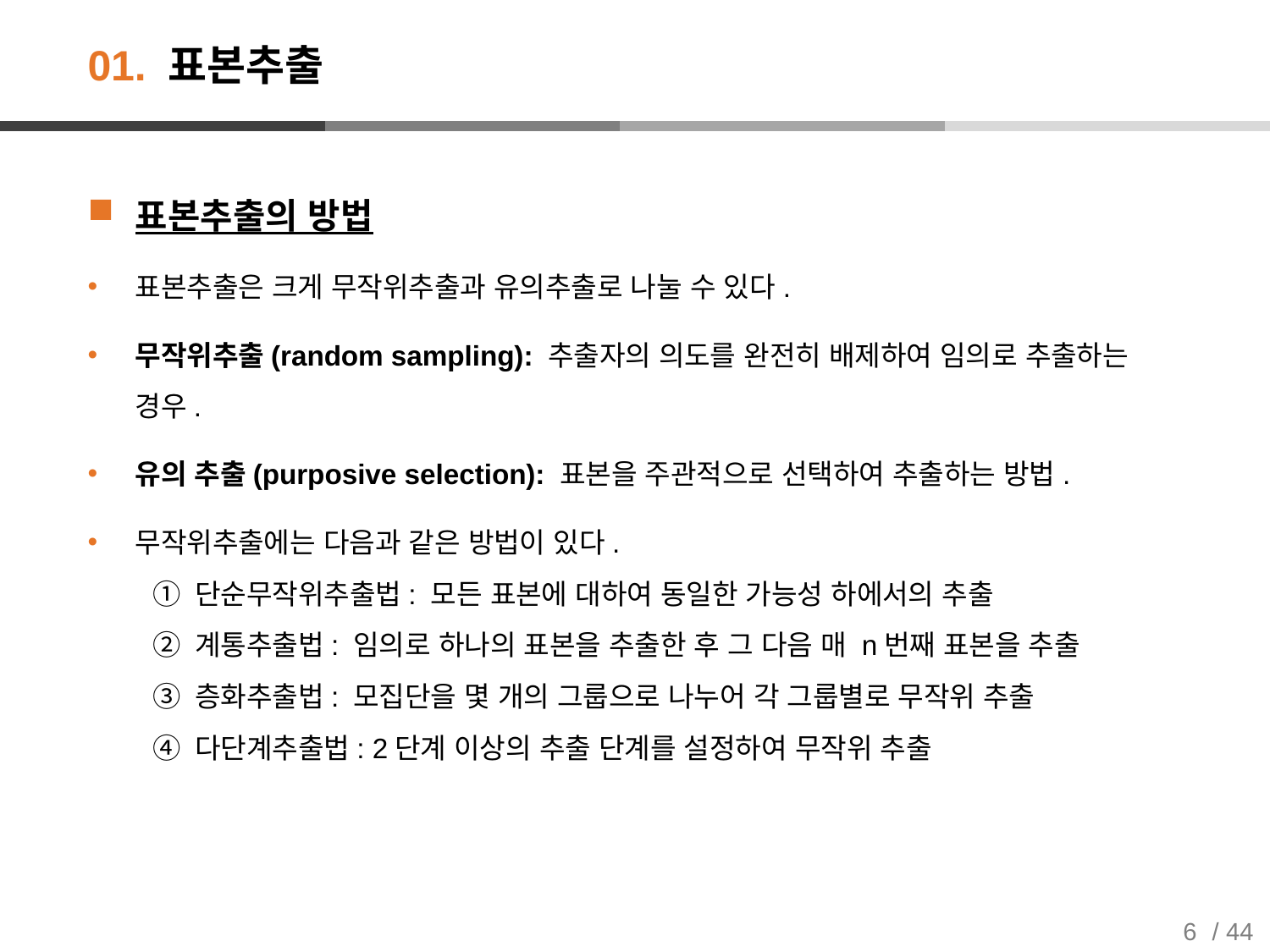

# 01. 표본추출
표본추출의 방법
표본추출은 크게 무작위추출과 유의추출로 나눌 수 있다.
무작위추출(random sampling): 추출자의 의도를 완전히 배제하여 임의로 추출하는 경우.
유의 추출(purposive selection): 표본을 주관적으로 선택하여 추출하는 방법.
무작위추출에는 다음과 같은 방법이 있다.
① 단순무작위추출법: 모든 표본에 대하여 동일한 가능성 하에서의 추출
② 계통추출법: 임의로 하나의 표본을 추출한 후 그 다음 매 n번째 표본을 추출
③ 층화추출법: 모집단을 몇 개의 그룹으로 나누어 각 그룹별로 무작위 추출
④ 다단계추출법: 2단계 이상의 추출 단계를 설정하여 무작위 추출